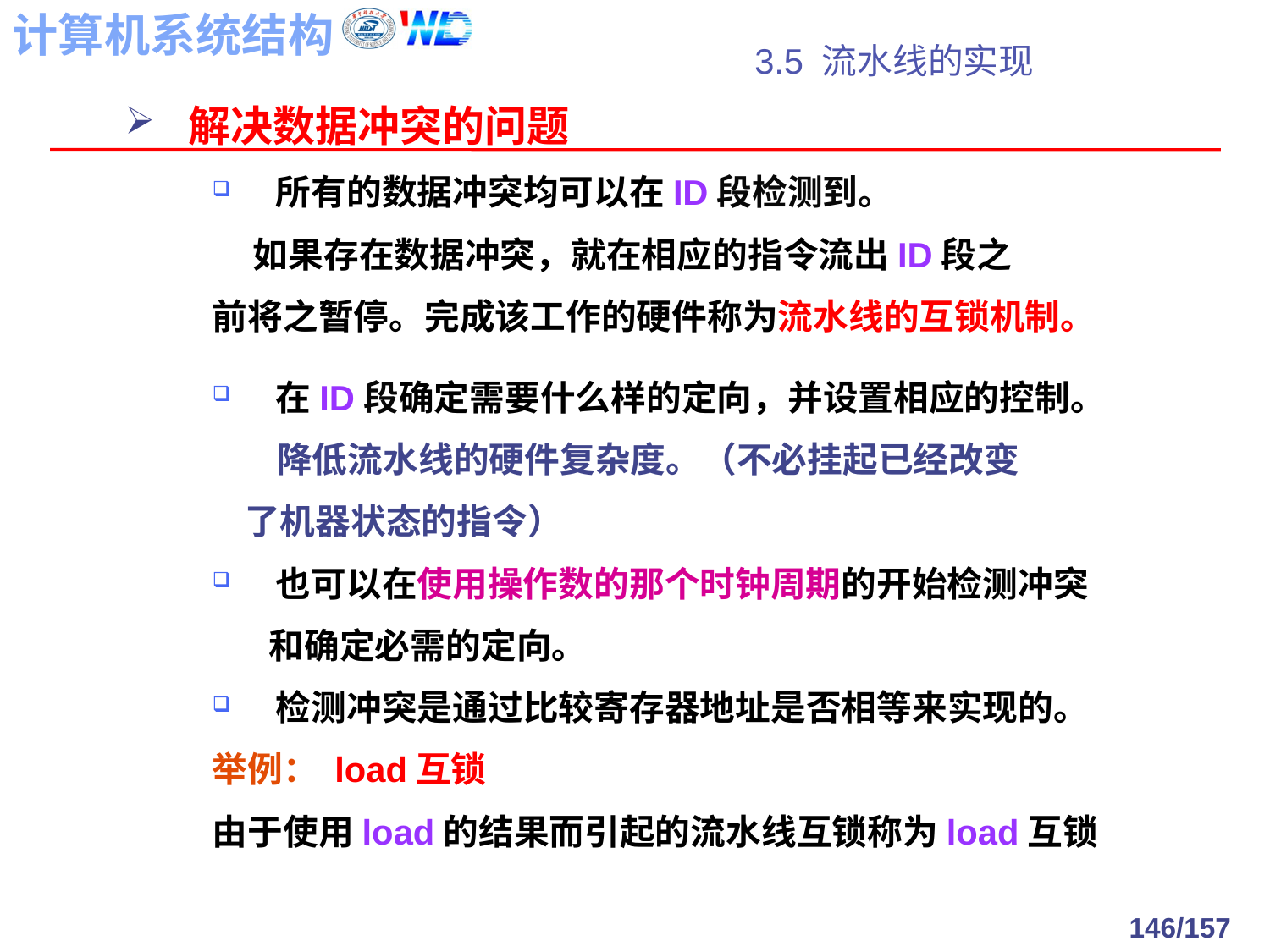

# 3.5 流水线的实现
解决数据冲突的问题
所有的数据冲突均可以在ID段检测到。
    如果存在数据冲突，就在相应的指令流出ID段之
前将之暂停。完成该工作的硬件称为流水线的互锁机制。
在ID段确定需要什么样的定向，并设置相应的控制。
       降低流水线的硬件复杂度。（不必挂起已经改变
   了机器状态的指令）
也可以在使用操作数的那个时钟周期的开始检测冲突
      和确定必需的定向。
检测冲突是通过比较寄存器地址是否相等来实现的。
举例： load互锁
由于使用load的结果而引起的流水线互锁称为load互锁